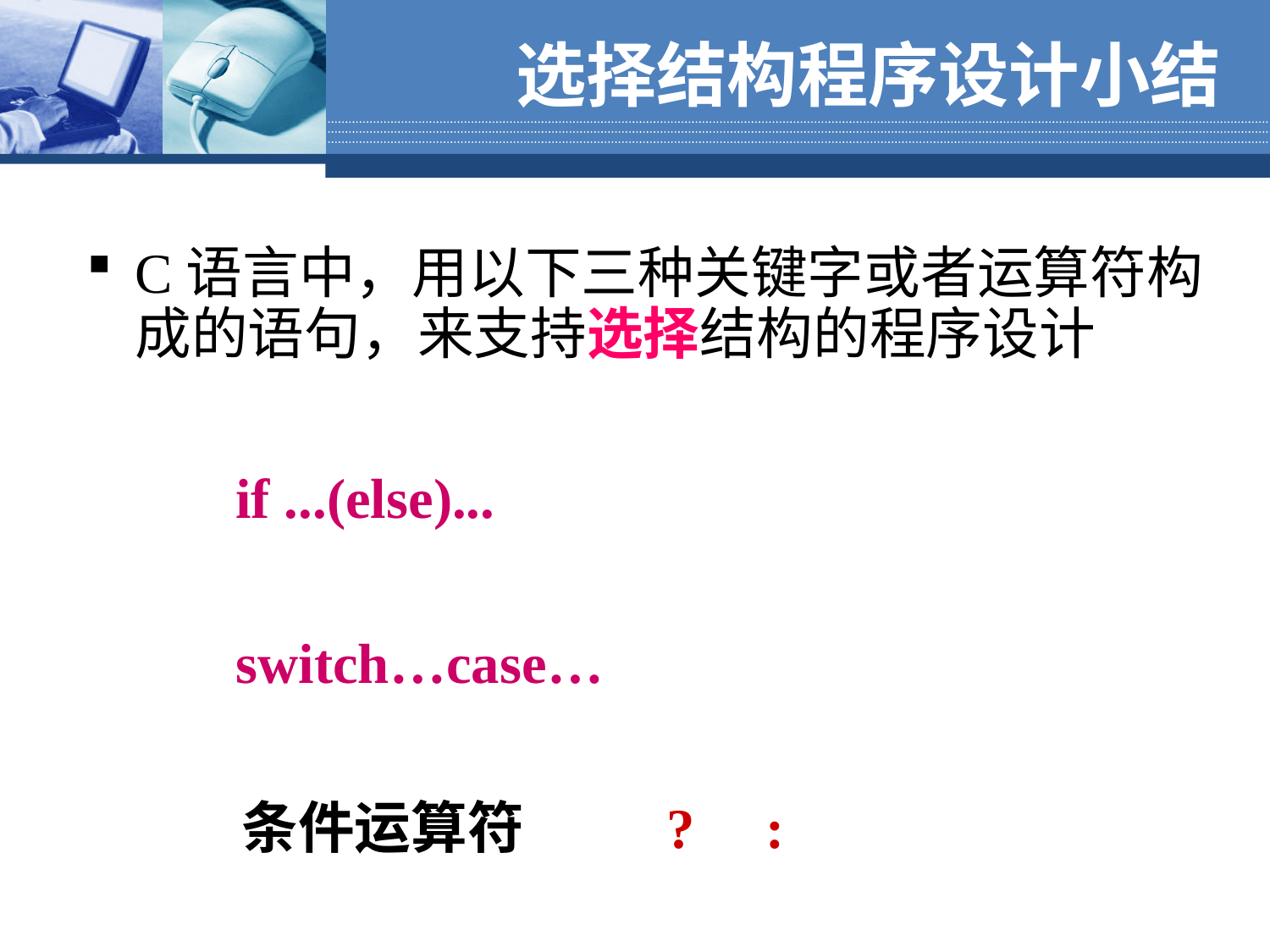

选择结构程序设计小结
# C语言中，用以下三种关键字或者运算符构成的语句，来支持选择结构的程序设计

      if ...(else)...

      switch…case…

      条件运算符          ?     :